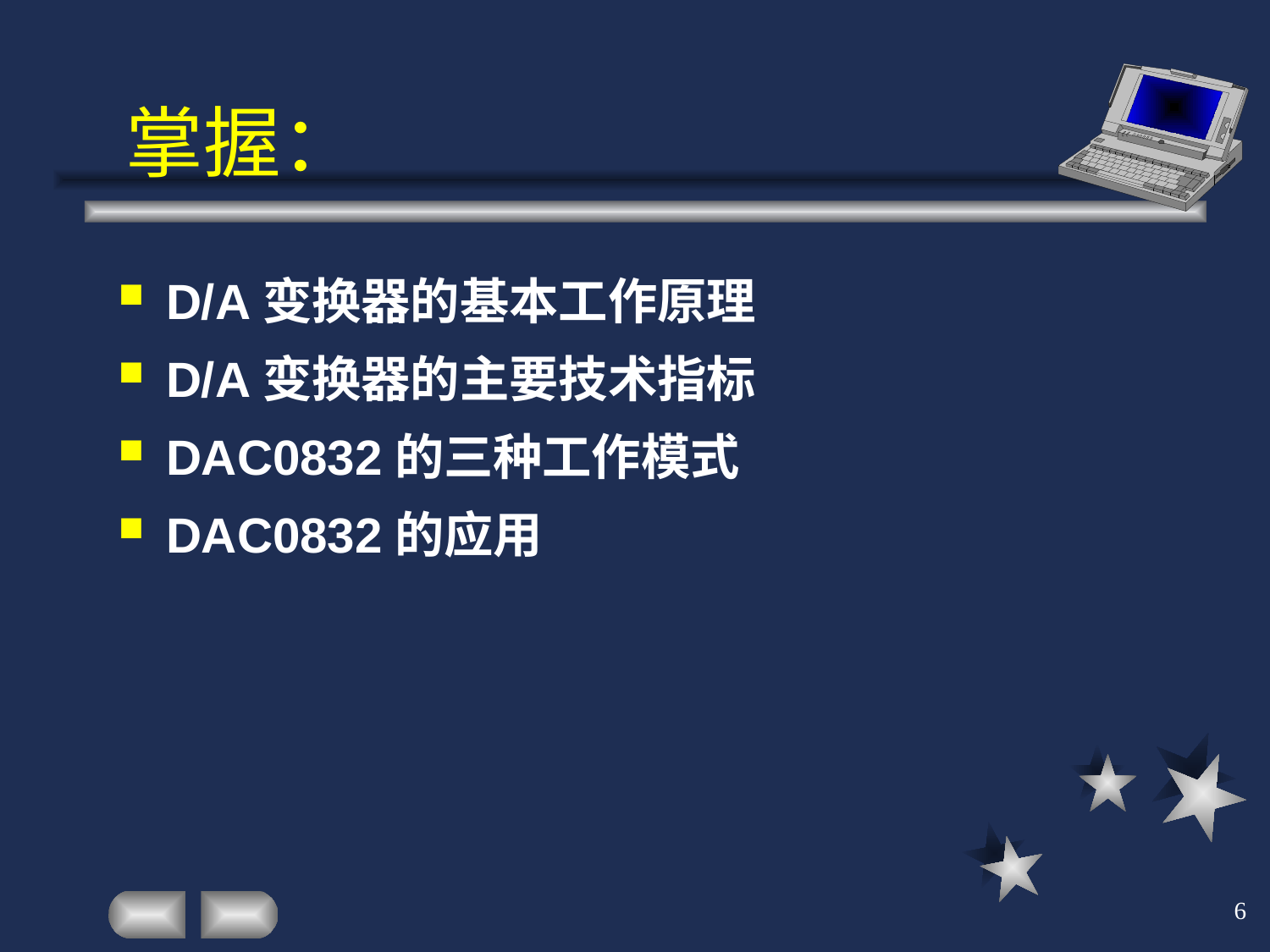

# 掌握：
D/A变换器的基本工作原理
D/A变换器的主要技术指标
DAC0832的三种工作模式
DAC0832的应用
6